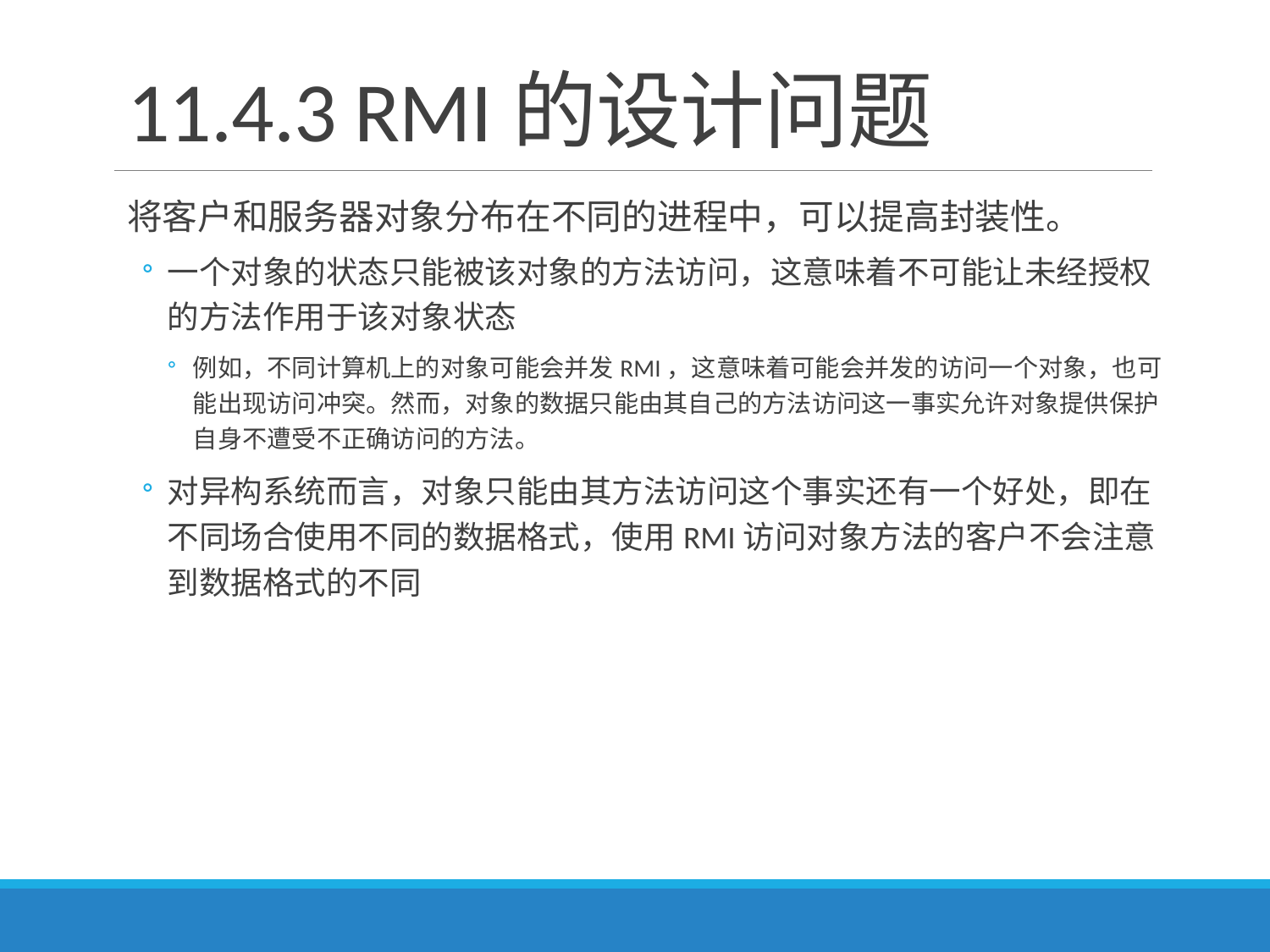

# 11.4.3 RMI的设计问题
将客户和服务器对象分布在不同的进程中，可以提高封装性。
一个对象的状态只能被该对象的方法访问，这意味着不可能让未经授权的方法作用于该对象状态
例如，不同计算机上的对象可能会并发RMI，这意味着可能会并发的访问一个对象，也可能出现访问冲突。然而，对象的数据只能由其自己的方法访问这一事实允许对象提供保护自身不遭受不正确访问的方法。
对异构系统而言，对象只能由其方法访问这个事实还有一个好处，即在不同场合使用不同的数据格式，使用RMI访问对象方法的客户不会注意到数据格式的不同
59